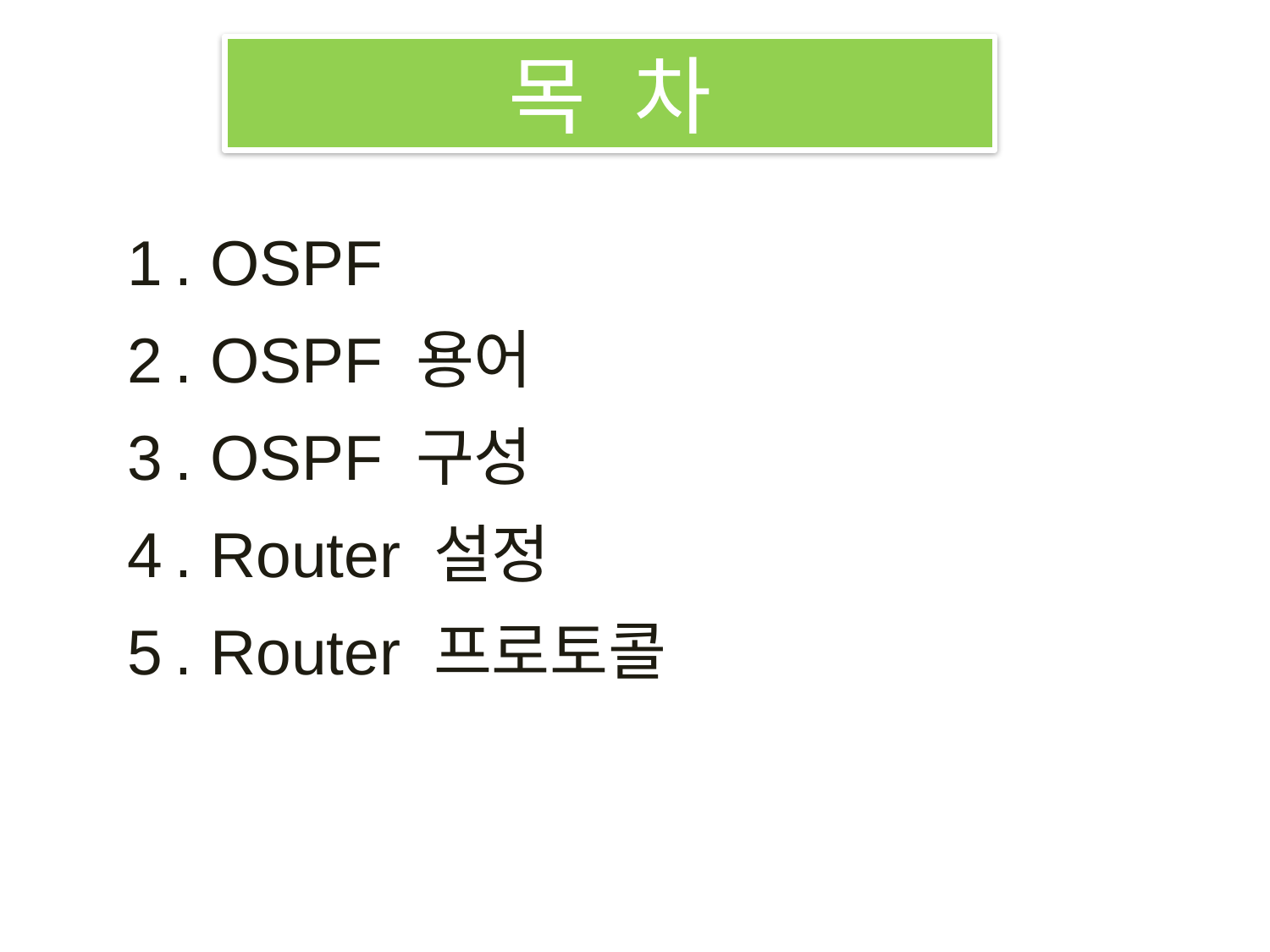

목  차
. OSPF

. OSPF 용어

. OSPF 구성

. Router 설정

. Router 프로토콜